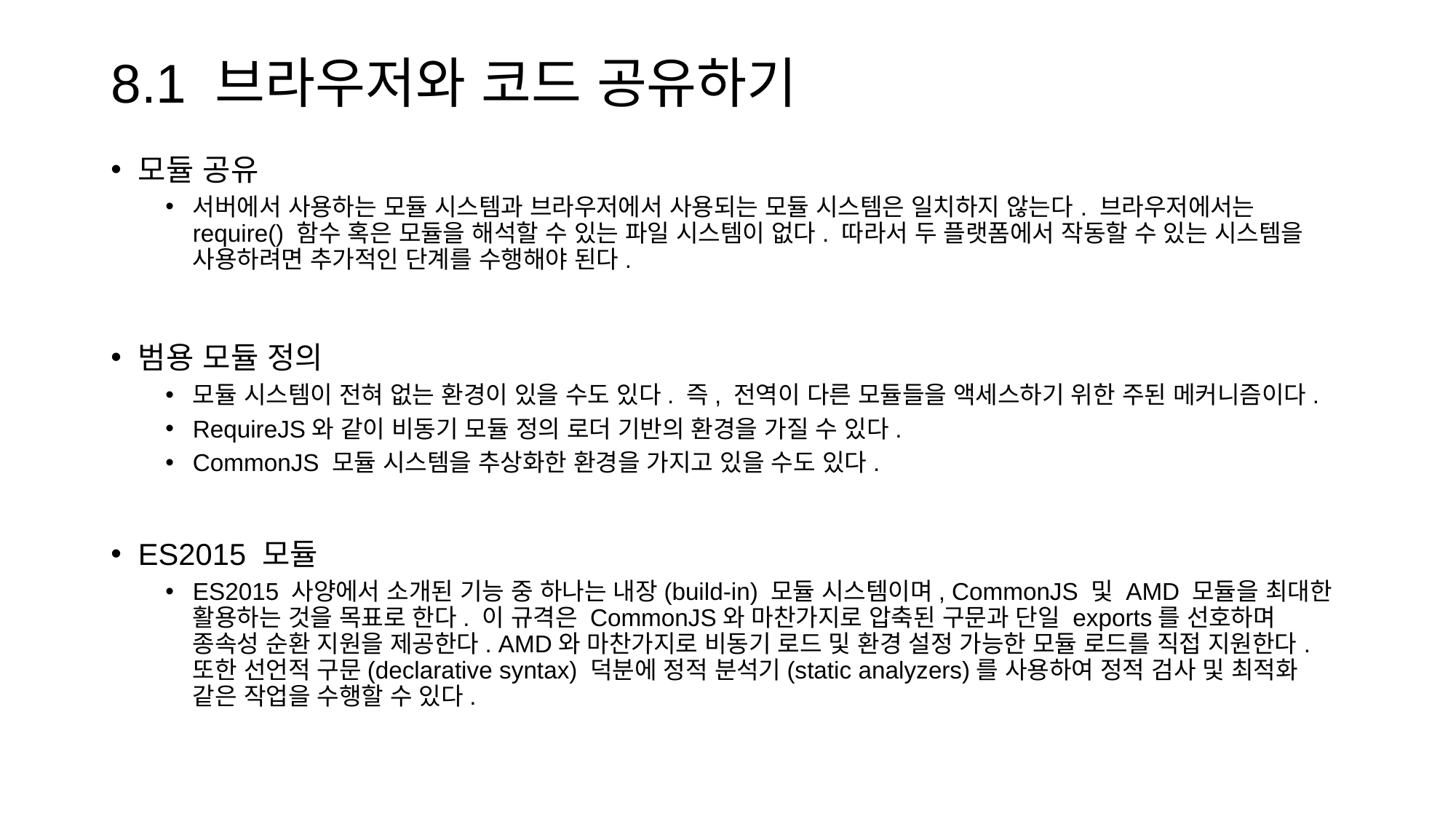

# 8.1 브라우저와 코드 공유하기
모듈 공유
서버에서 사용하는 모듈 시스템과 브라우저에서 사용되는 모듈 시스템은 일치하지 않는다. 브라우저에서는 require() 함수 혹은 모듈을 해석할 수 있는 파일 시스템이 없다. 따라서 두 플랫폼에서 작동할 수 있는 시스템을 사용하려면 추가적인 단계를 수행해야 된다.

범용 모듈 정의
모듈 시스템이 전혀 없는 환경이 있을 수도 있다. 즉, 전역이 다른 모듈들을 액세스하기 위한 주된 메커니즘이다.
RequireJS와 같이 비동기 모듈 정의 로더 기반의 환경을 가질 수 있다.
CommonJS 모듈 시스템을 추상화한 환경을 가지고 있을 수도 있다.

ES2015 모듈
ES2015 사양에서 소개된 기능 중 하나는 내장(build-in) 모듈 시스템이며, CommonJS 및 AMD 모듈을 최대한 활용하는 것을 목표로 한다. 이 규격은 CommonJS와 마찬가지로 압축된 구문과 단일 exports를 선호하며 종속성 순환 지원을 제공한다. AMD와 마찬가지로 비동기 로드 및 환경 설정 가능한 모듈 로드를 직접 지원한다. 또한 선언적 구문(declarative syntax) 덕분에 정적 분석기(static analyzers)를 사용하여 정적 검사 및 최적화 같은 작업을 수행할 수 있다.